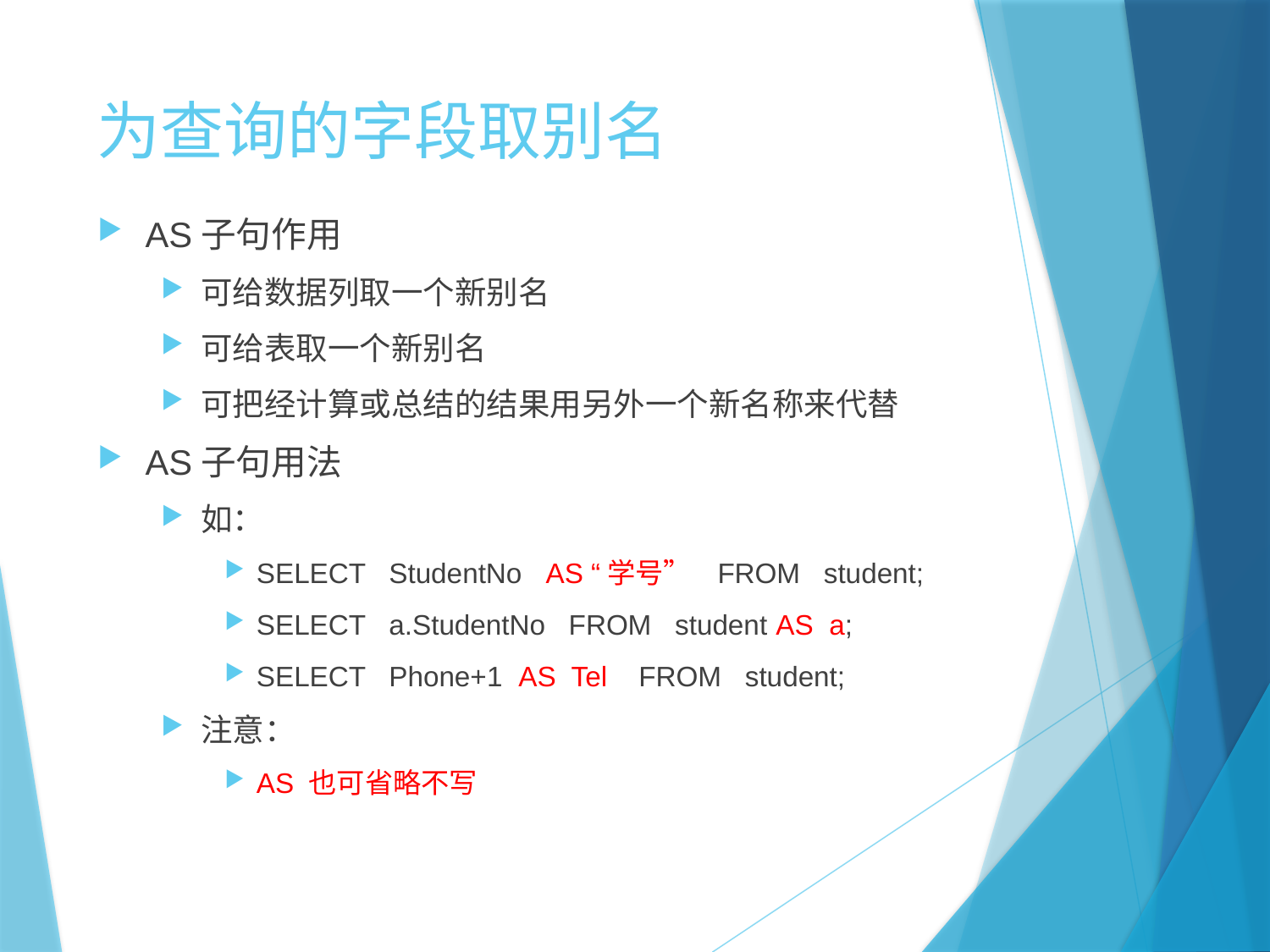

# 为查询的字段取别名
AS子句作用
可给数据列取一个新别名
可给表取一个新别名
可把经计算或总结的结果用另外一个新名称来代替
AS子句用法
如：
SELECT   StudentNo   AS “学号”   FROM   student;
SELECT   a.StudentNo   FROM   student AS  a;
SELECT   Phone+1  AS  Tel    FROM   student;
注意：
AS 也可省略不写